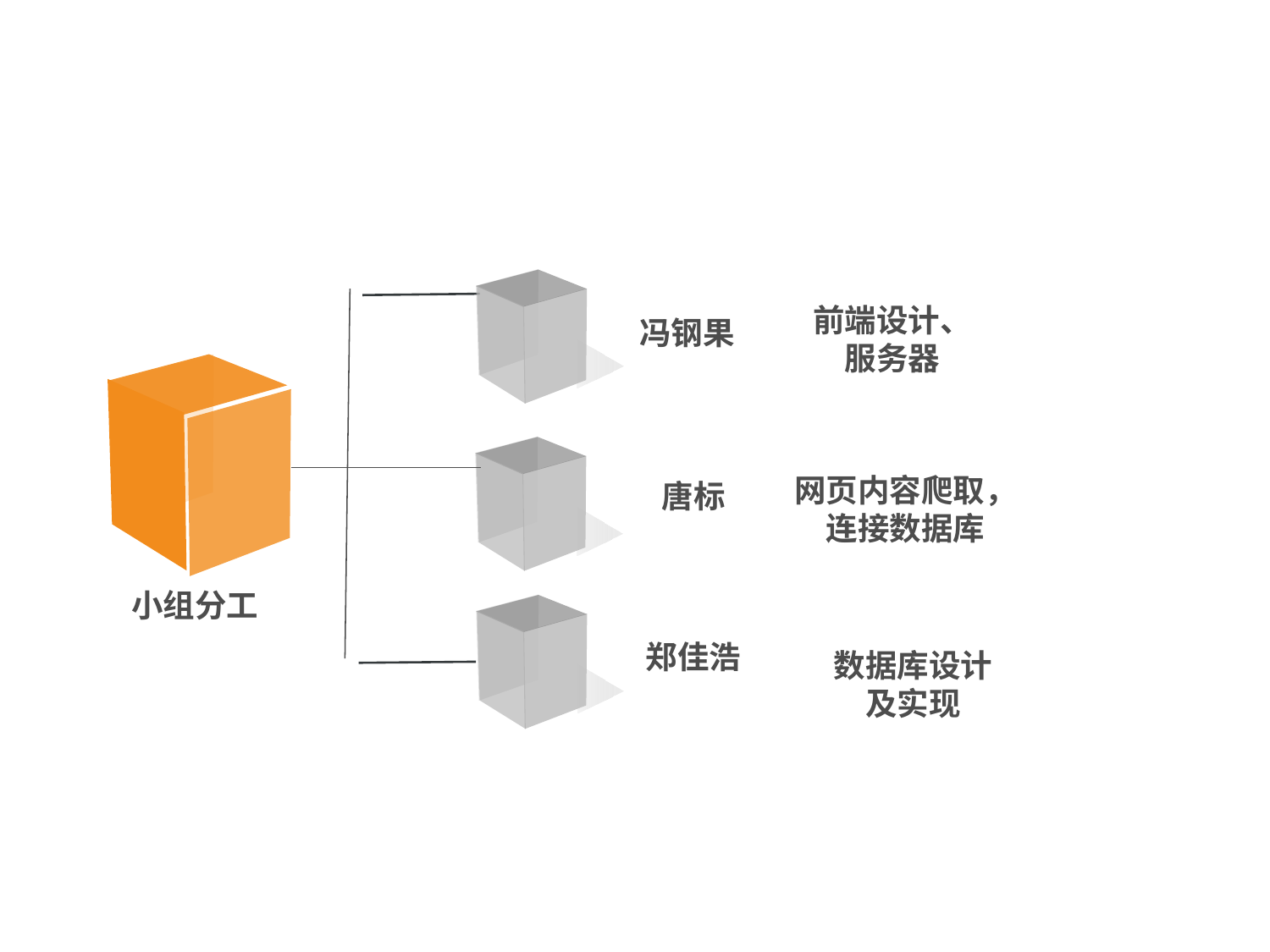

C

冯钢果

C
唐标
小组分工

C
郑佳浩

前端设计、服务器
网页内容爬取，连接数据库
数据库设计及实现